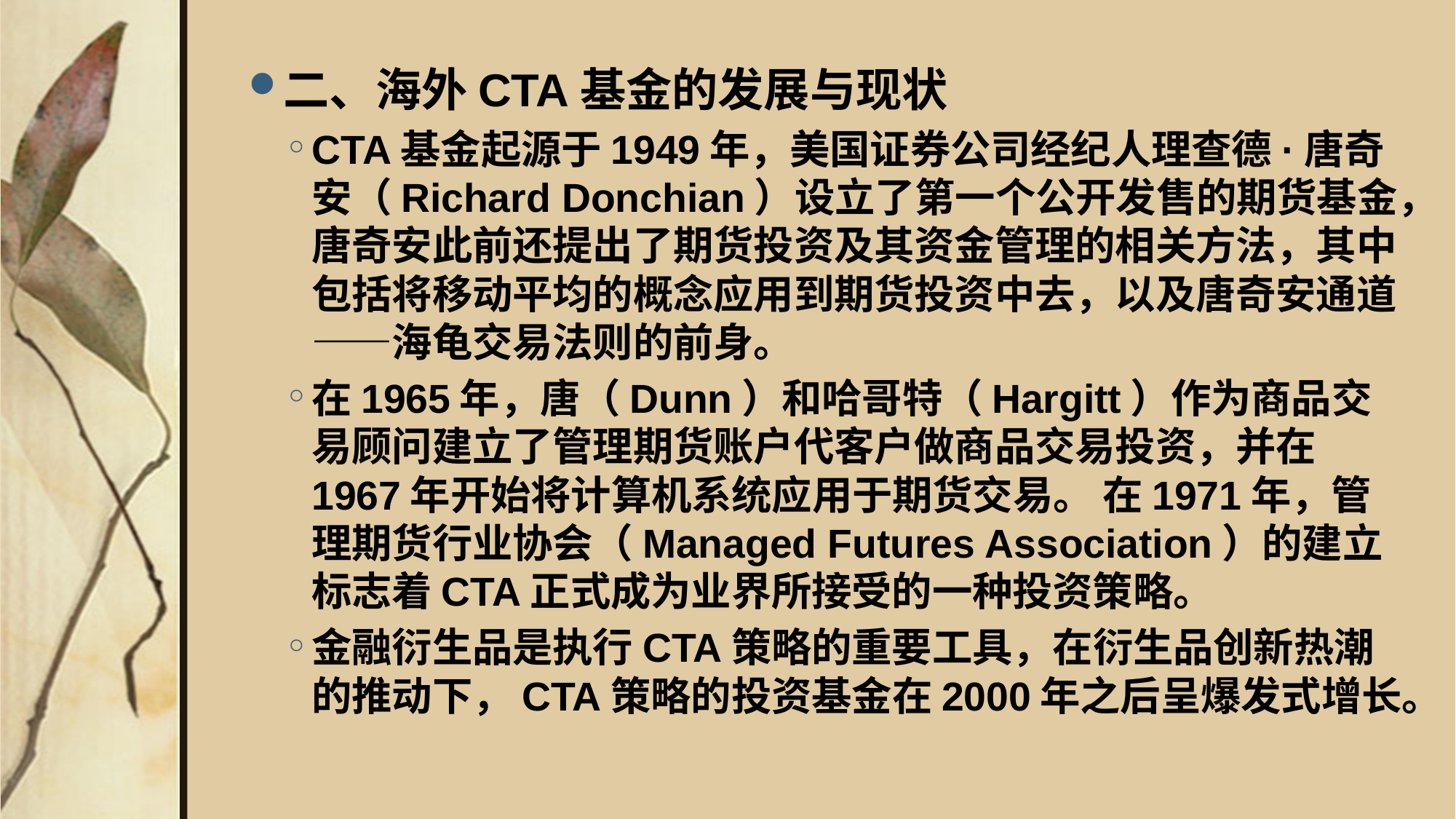

二、海外CTA基金的发展与现状
CTA基金起源于1949年，美国证券公司经纪人理查德·唐奇安（Richard Donchian）设立了第一个公开发售的期货基金，唐奇安此前还提出了期货投资及其资金管理的相关方法，其中包括将移动平均的概念应用到期货投资中去，以及唐奇安通道——海龟交易法则的前身。
在1965年，唐（Dunn）和哈哥特（Hargitt）作为商品交易顾问建立了管理期货账户代客户做商品交易投资，并在1967年开始将计算机系统应用于期货交易。 在1971年，管理期货行业协会（Managed Futures Association）的建立标志着CTA正式成为业界所接受的一种投资策略。
金融衍生品是执行CTA策略的重要工具，在衍生品创新热潮的推动下，CTA策略的投资基金在2000年之后呈爆发式增长。